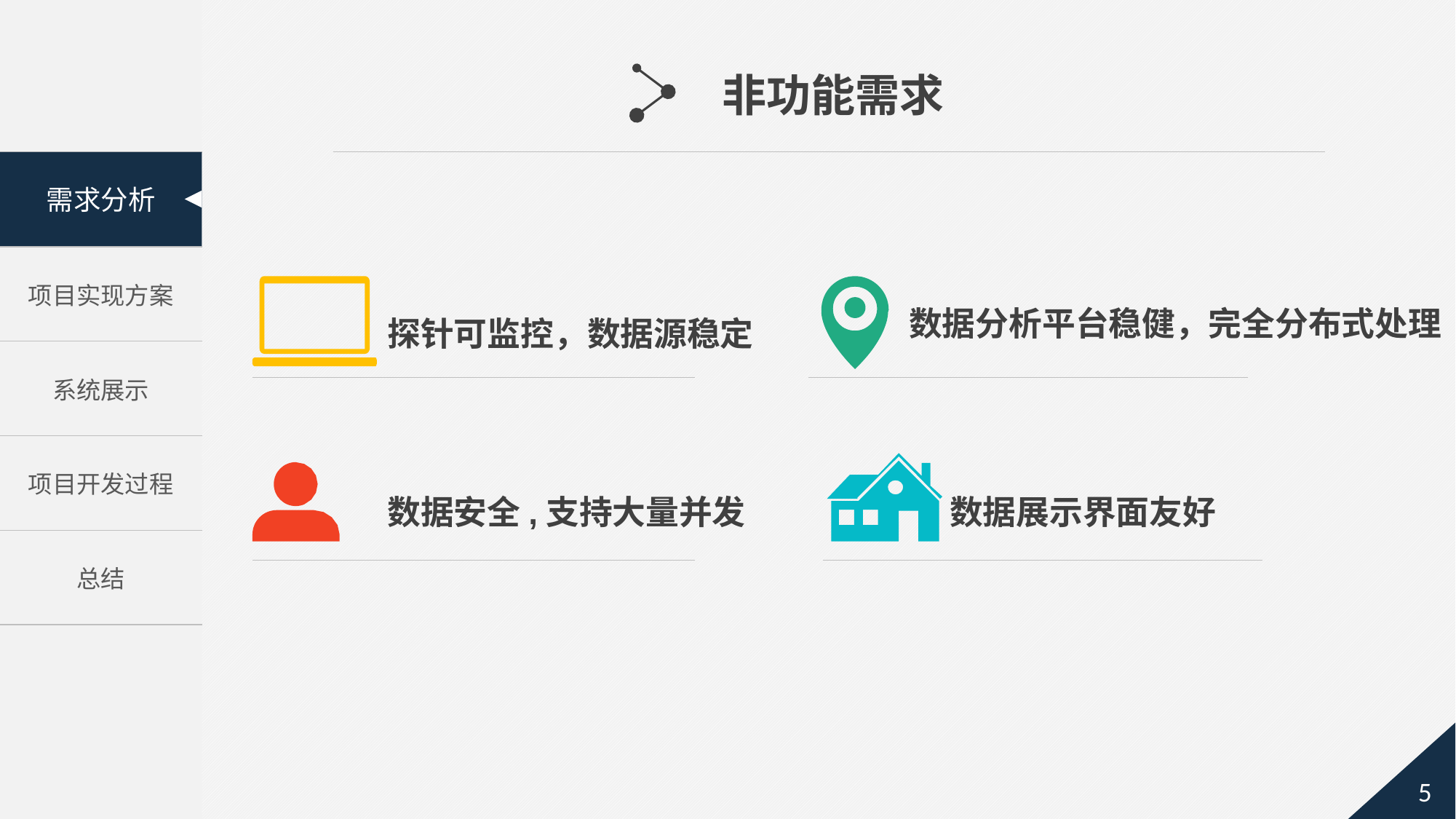

非功能需求

数据分析平台稳健，完全分布式处理
探针可监控，数据源稳定

数据安全,支持大量并发
数据展示界面友好